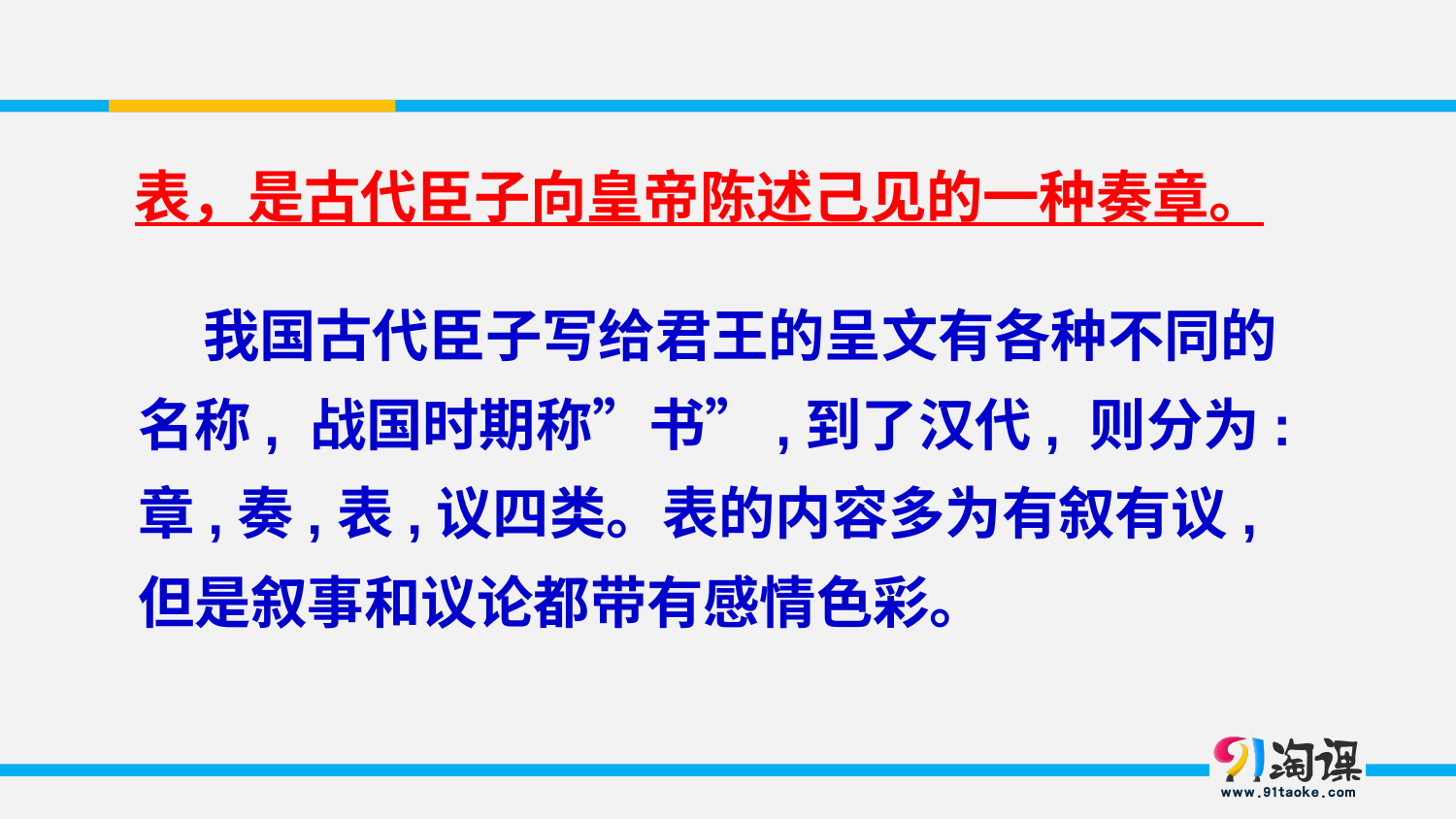

表，是古代臣子向皇帝陈述己见的一种奏章。
    我国古代臣子写给君王的呈文有各种不同的名称, 战国时期称”书”,到了汉代, 则分为:章,奏,表,议四类。表的内容多为有叙有议,但是叙事和议论都带有感情色彩。